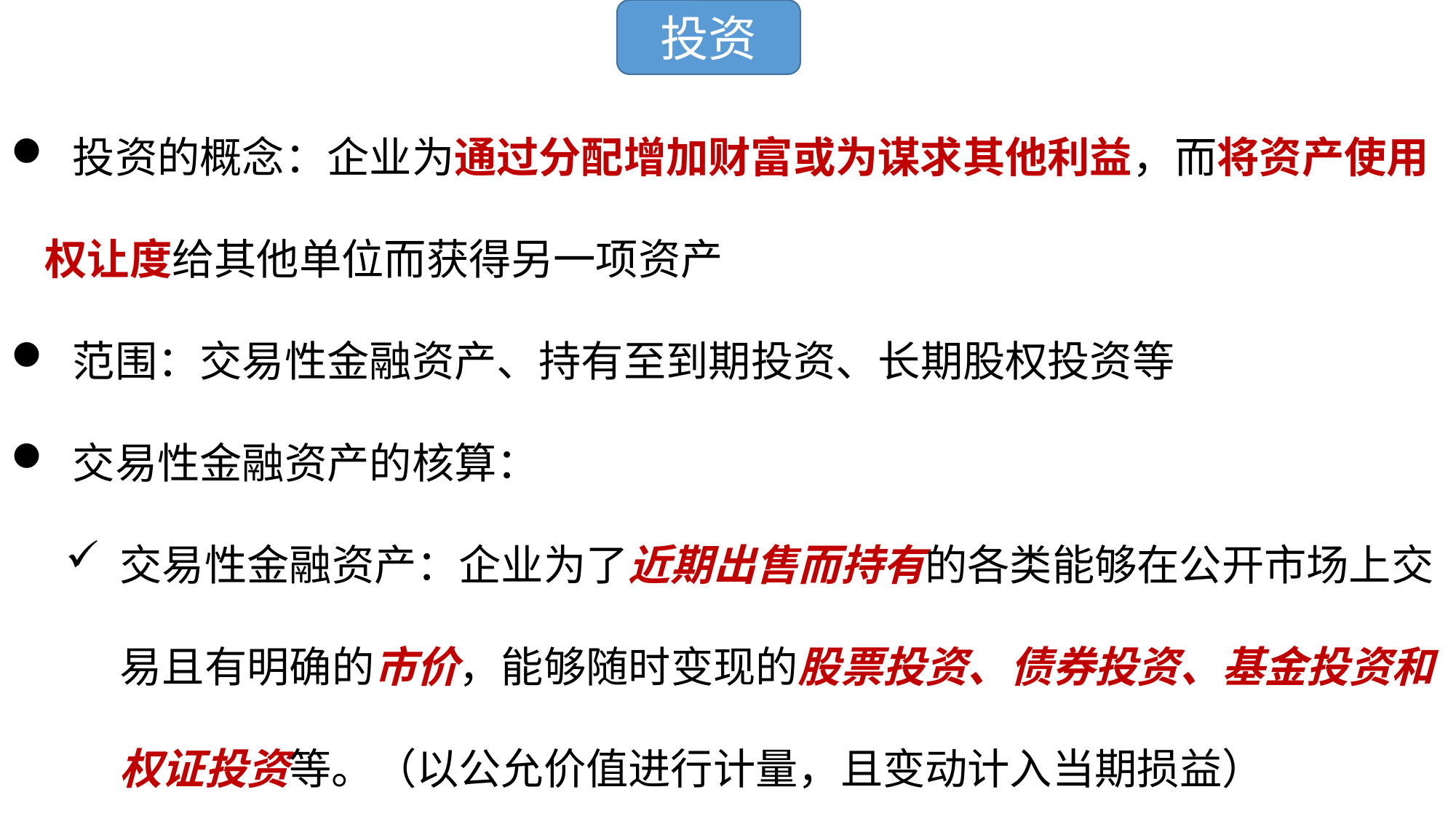

投资
 投资的概念：企业为通过分配增加财富或为谋求其他利益，而将资产使用权让度给其他单位而获得另一项资产
 范围：交易性金融资产、持有至到期投资、长期股权投资等
 交易性金融资产的核算：
交易性金融资产：企业为了近期出售而持有的各类能够在公开市场上交易且有明确的市价，能够随时变现的股票投资、债券投资、基金投资和权证投资等。（以公允价值进行计量，且变动计入当期损益）